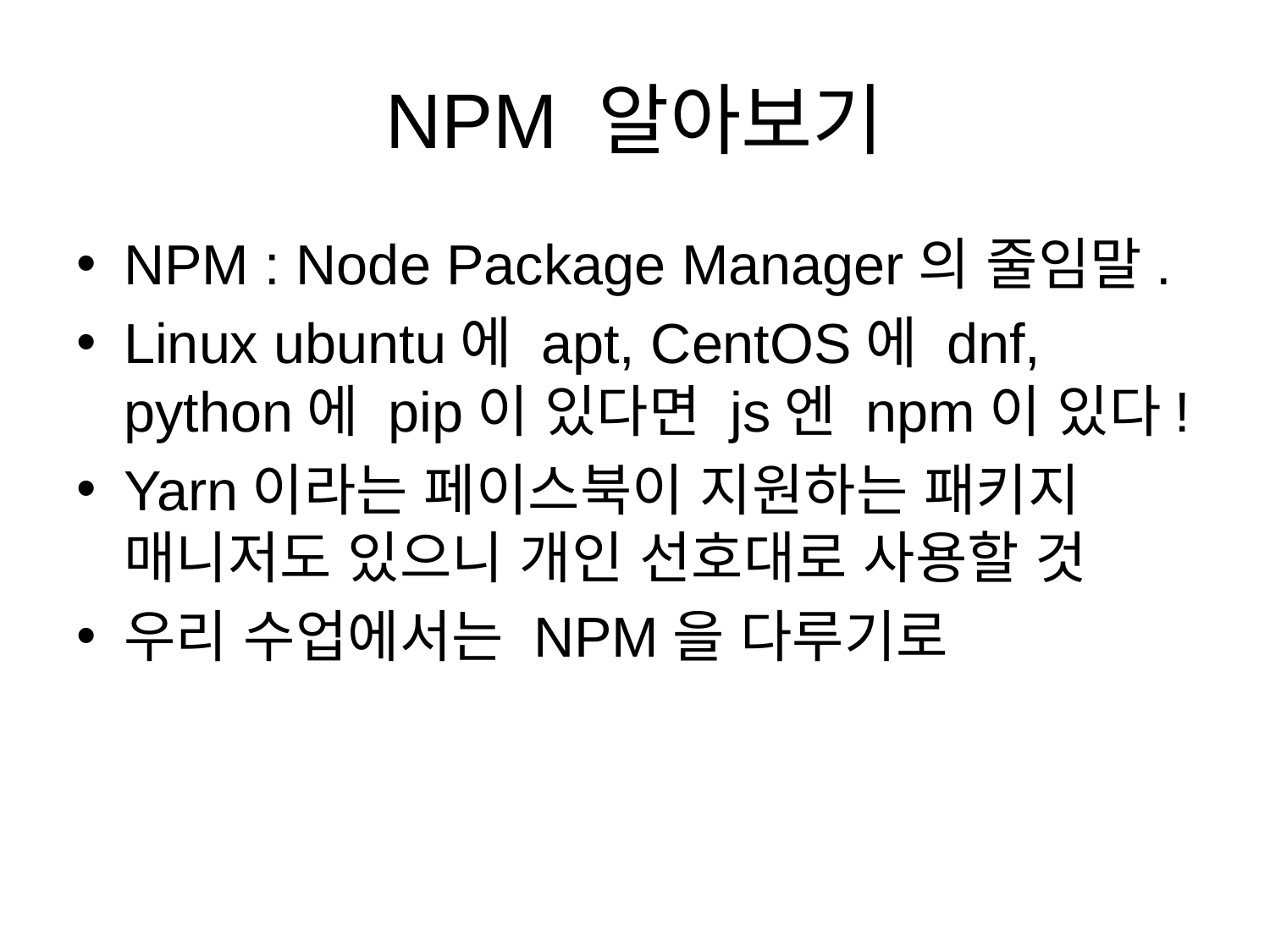

# NPM 알아보기
NPM : Node Package Manager의 줄임말.
Linux ubuntu에 apt, CentOS에 dnf, python에 pip이 있다면 js엔 npm이 있다!
Yarn이라는 페이스북이 지원하는 패키지 매니저도 있으니 개인 선호대로 사용할 것
우리 수업에서는 NPM을 다루기로